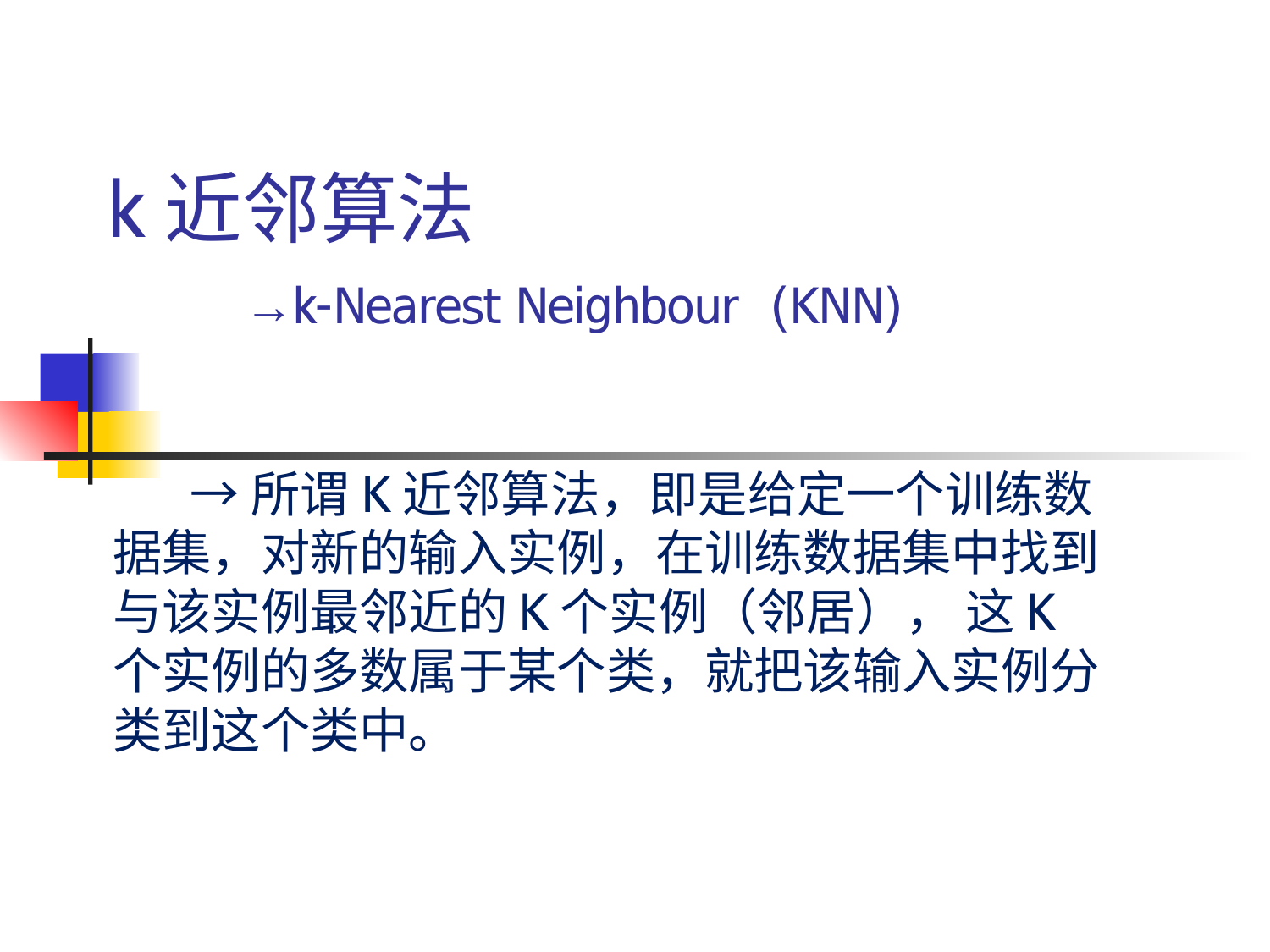

# k近邻算法
→k-Nearest Neighbour  (KNN)
       →所谓K近邻算法，即是给定一个训练数据集，对新的输入实例，在训练数据集中找到与该实例最邻近的K个实例（邻居）， 这K个实例的多数属于某个类，就把该输入实例分类到这个类中。